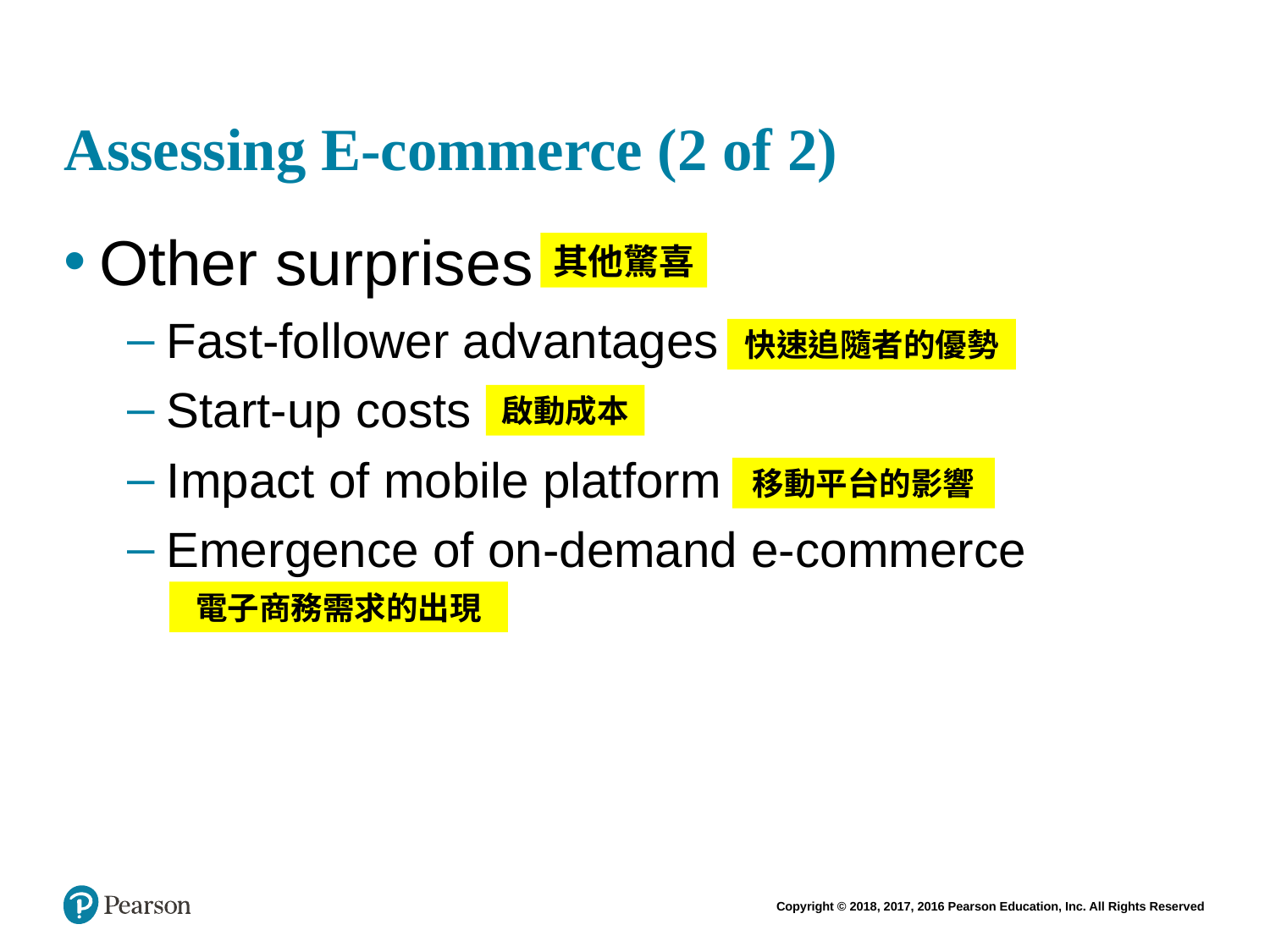

# Assessing E-commerce (2 of 2)
Other surprises
Fast-follower advantages
Start-up costs
Impact of mobile platform
Emergence of on-demand e-commerce
其他驚喜
快速追隨者的優勢
啟動成本
移動平台的影響
電子商務需求的出現